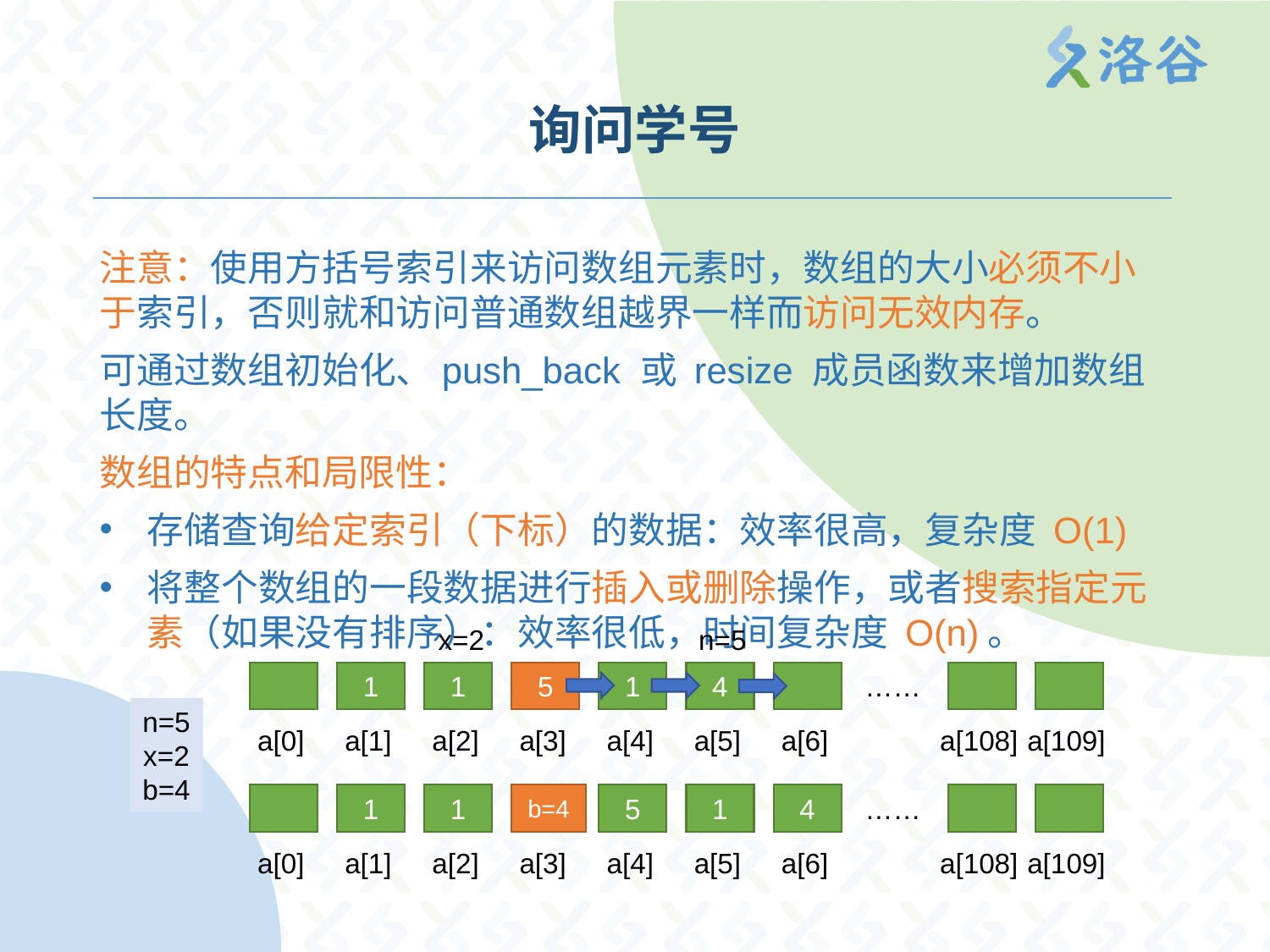

# 询问学号
注意：使用方括号索引来访问数组元素时，数组的大小必须不小于索引，否则就和访问普通数组越界一样而访问无效内存。
可通过数组初始化、push_back 或 resize 成员函数来增加数组长度。
数组的特点和局限性：
存储查询给定索引（下标）的数据：效率很高，复杂度 O(1)
将整个数组的一段数据进行插入或删除操作，或者搜索指定元素（如果没有排序）：效率很低，时间复杂度 O(n)。
n=5
x=2

1
1
5
1
4

……

n=5
x=2
b=4
a[0]
a[1]
a[2]
a[3]
a[4]
a[5]
a[6]
a[108]
a[109]

1
1
b=4
5
1
4
……

a[0]
a[1]
a[2]
a[3]
a[4]
a[5]
a[6]
a[108]
a[109]